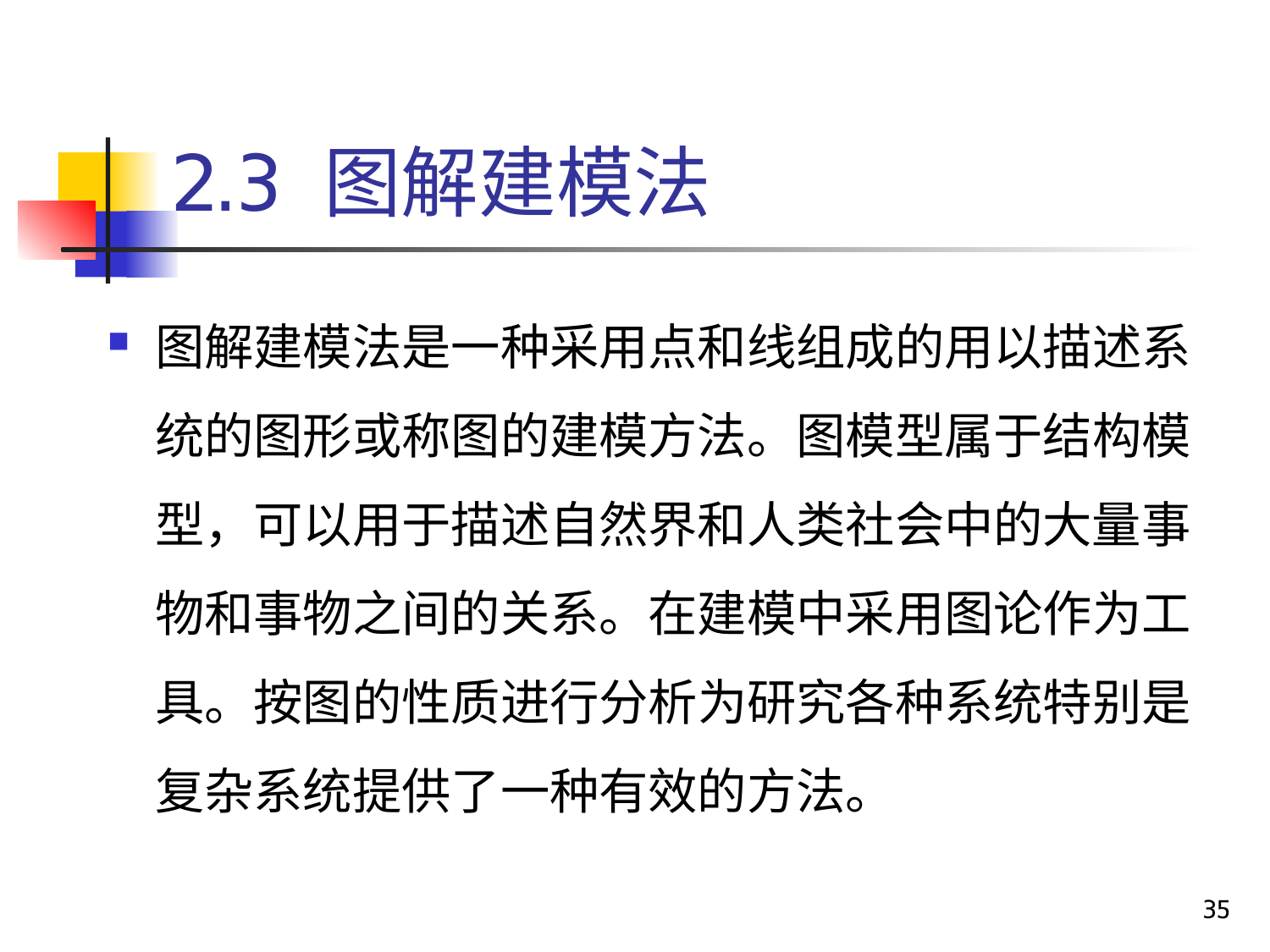

# 2.3 图解建模法
图解建模法是一种采用点和线组成的用以描述系统的图形或称图的建模方法。图模型属于结构模型，可以用于描述自然界和人类社会中的大量事物和事物之间的关系。在建模中采用图论作为工具。按图的性质进行分析为研究各种系统特别是复杂系统提供了一种有效的方法。
35